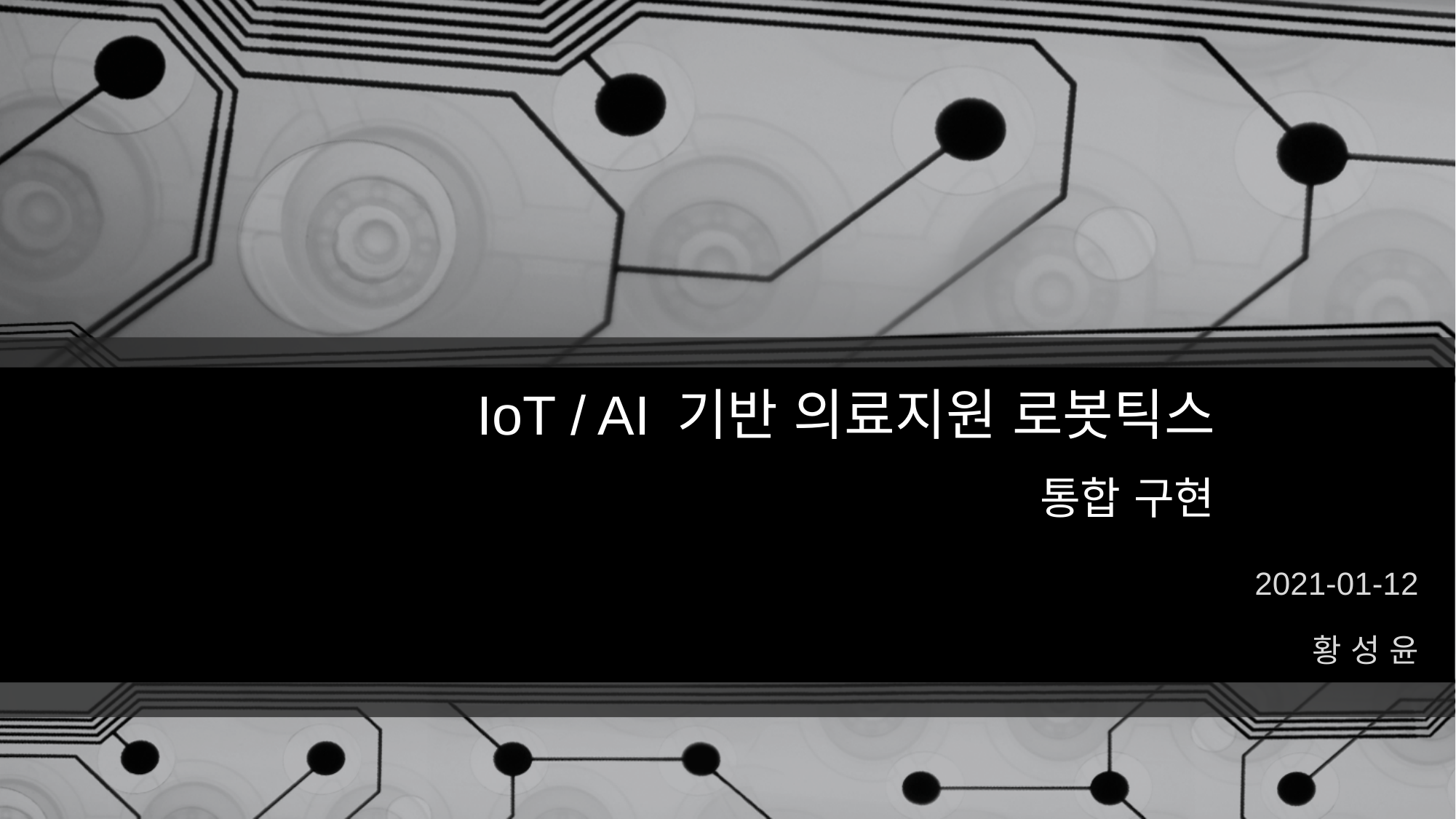

# IoT / AI 기반 의료지원 로봇틱스 통합 구현
2021-01-12

황 성 윤